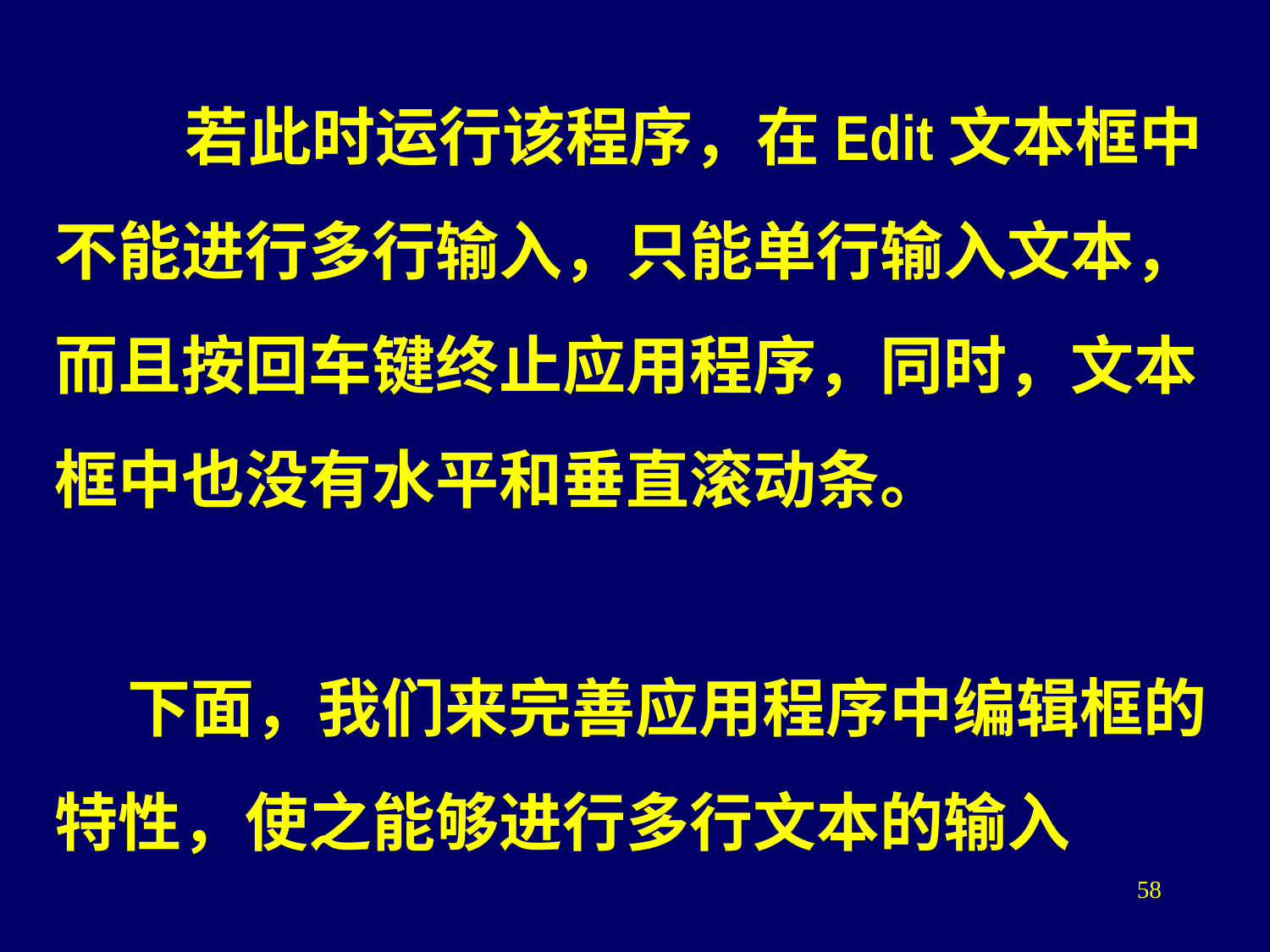

若此时运行该程序，在Edit文本框中不能进行多行输入，只能单行输入文本，而且按回车键终止应用程序，同时，文本框中也没有水平和垂直滚动条。

    下面，我们来完善应用程序中编辑框的特性，使之能够进行多行文本的输入
58